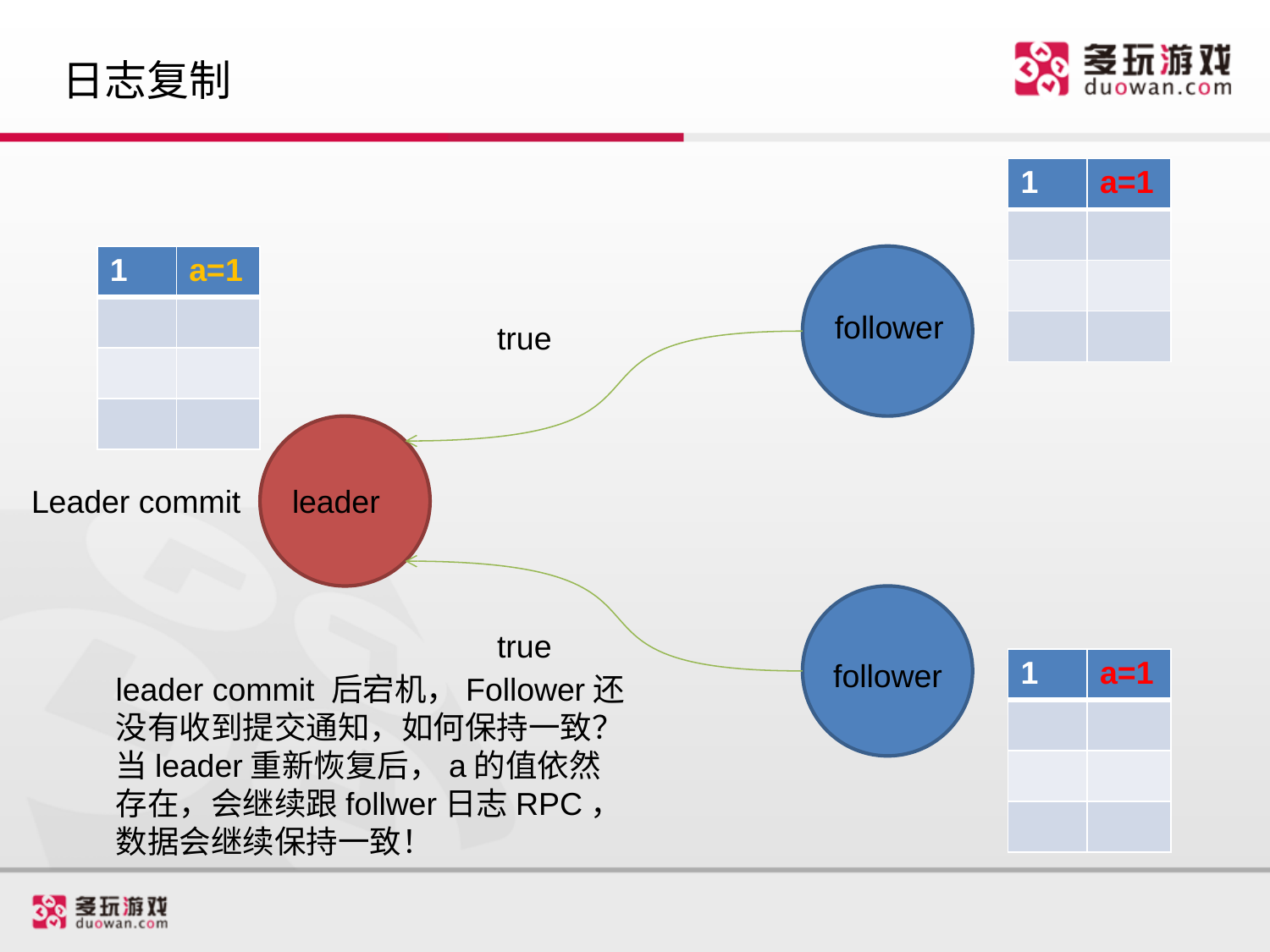

# 日志复制
| 1 | a=1 |
| --- | --- |
|  |  |
|  |  |
|  |  |
| 1 | a=1 |
| --- | --- |
|  |  |
|  |  |
|  |  |

follower
true

leader
Leader commit

true
follower
| 1 | a=1 |
| --- | --- |
|  |  |
|  |  |
|  |  |
leader commit 后宕机，Follower还没有收到提交通知，如何保持一致？
当leader重新恢复后，a的值依然存在，会继续跟follwer日志RPC，数据会继续保持一致！